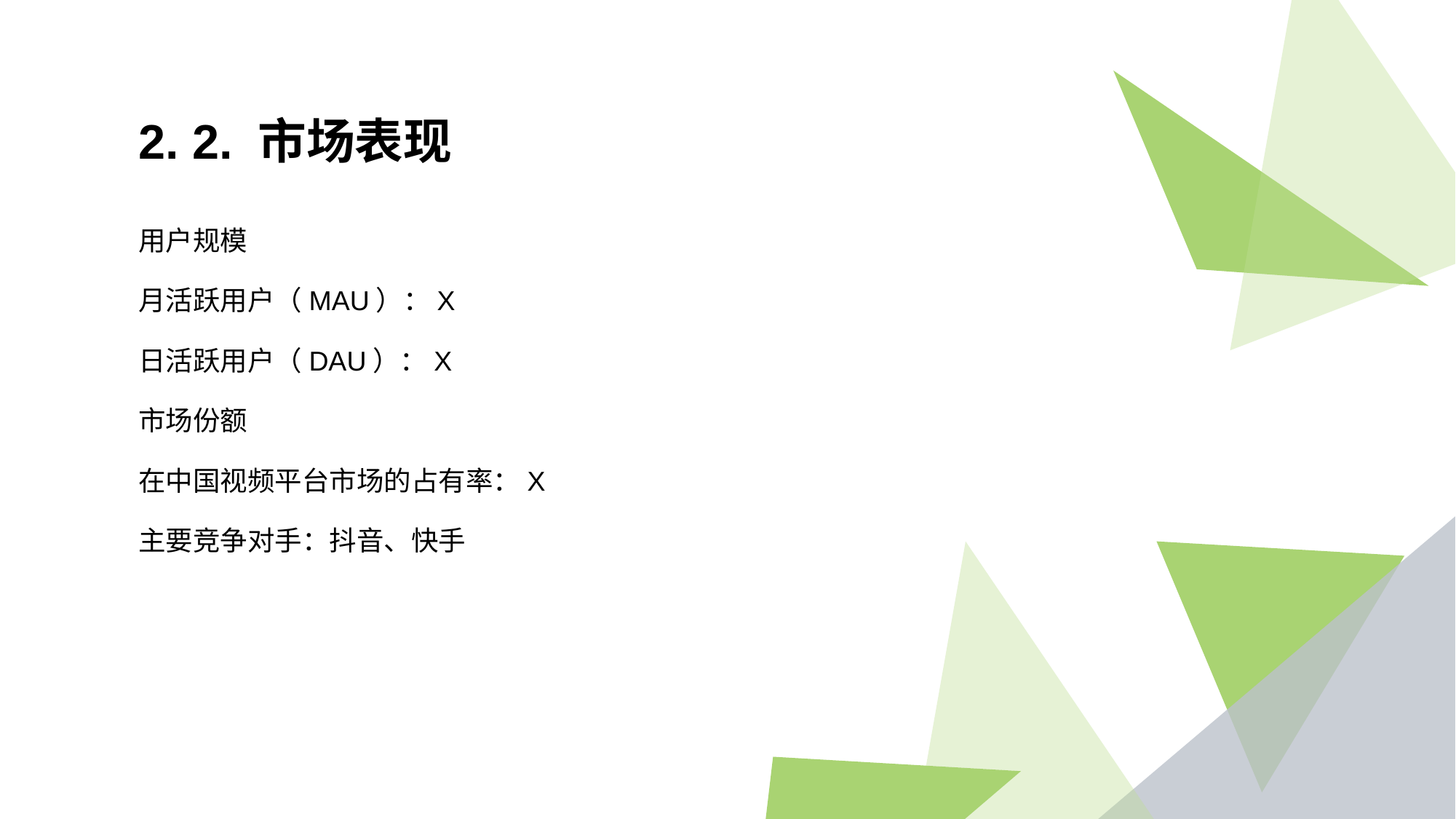

# 2. 2. 市场表现
用户规模
月活跃用户（MAU）：X
日活跃用户（DAU）：X
市场份额
在中国视频平台市场的占有率：X
主要竞争对手：抖音、快手